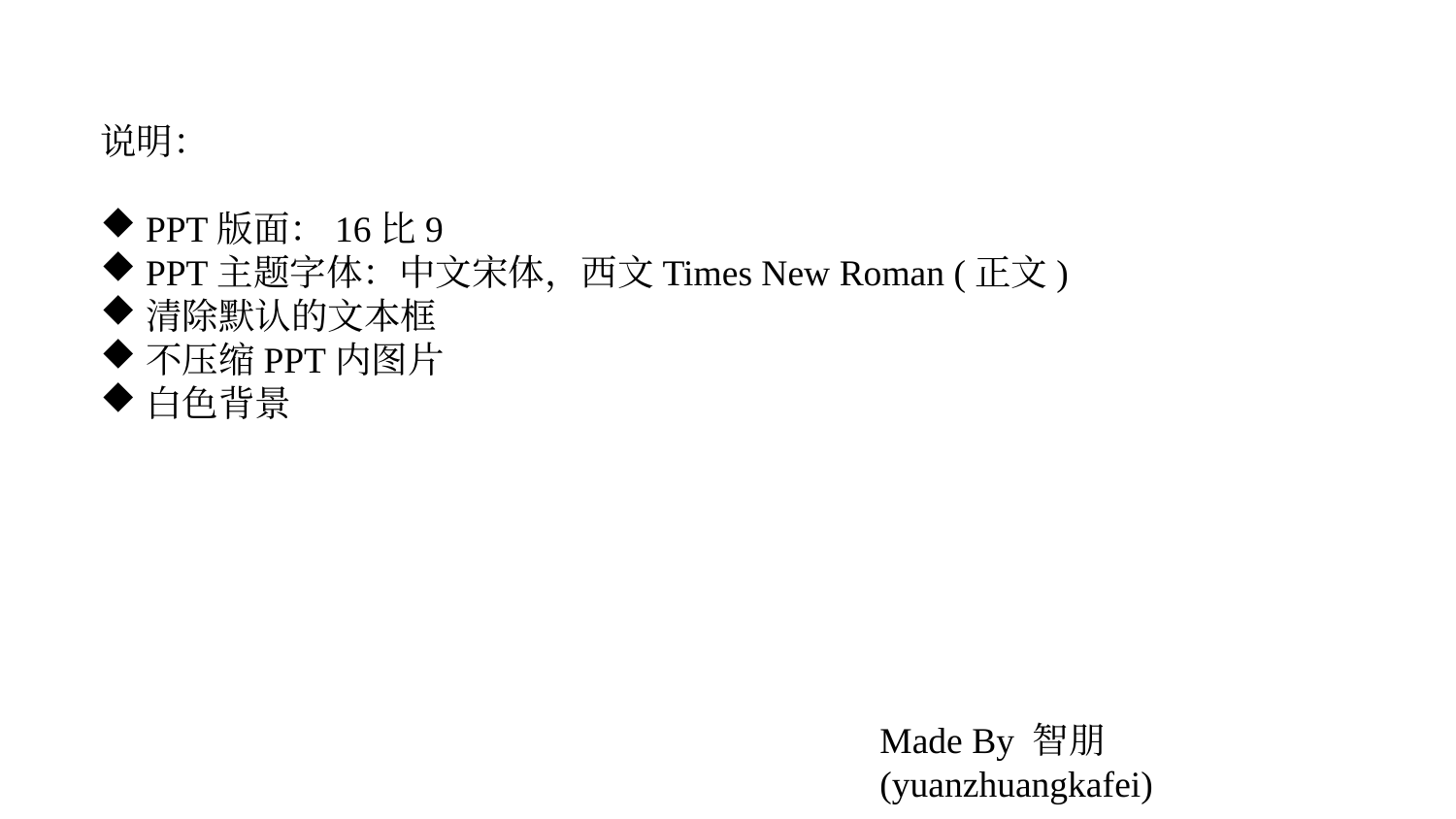

说明：

PPT版面：16比9
PPT主题字体：中文宋体，西文Times New Roman (正文)
清除默认的文本框
不压缩PPT内图片
白色背景

Made By 智朋(yuanzhuangkafei)